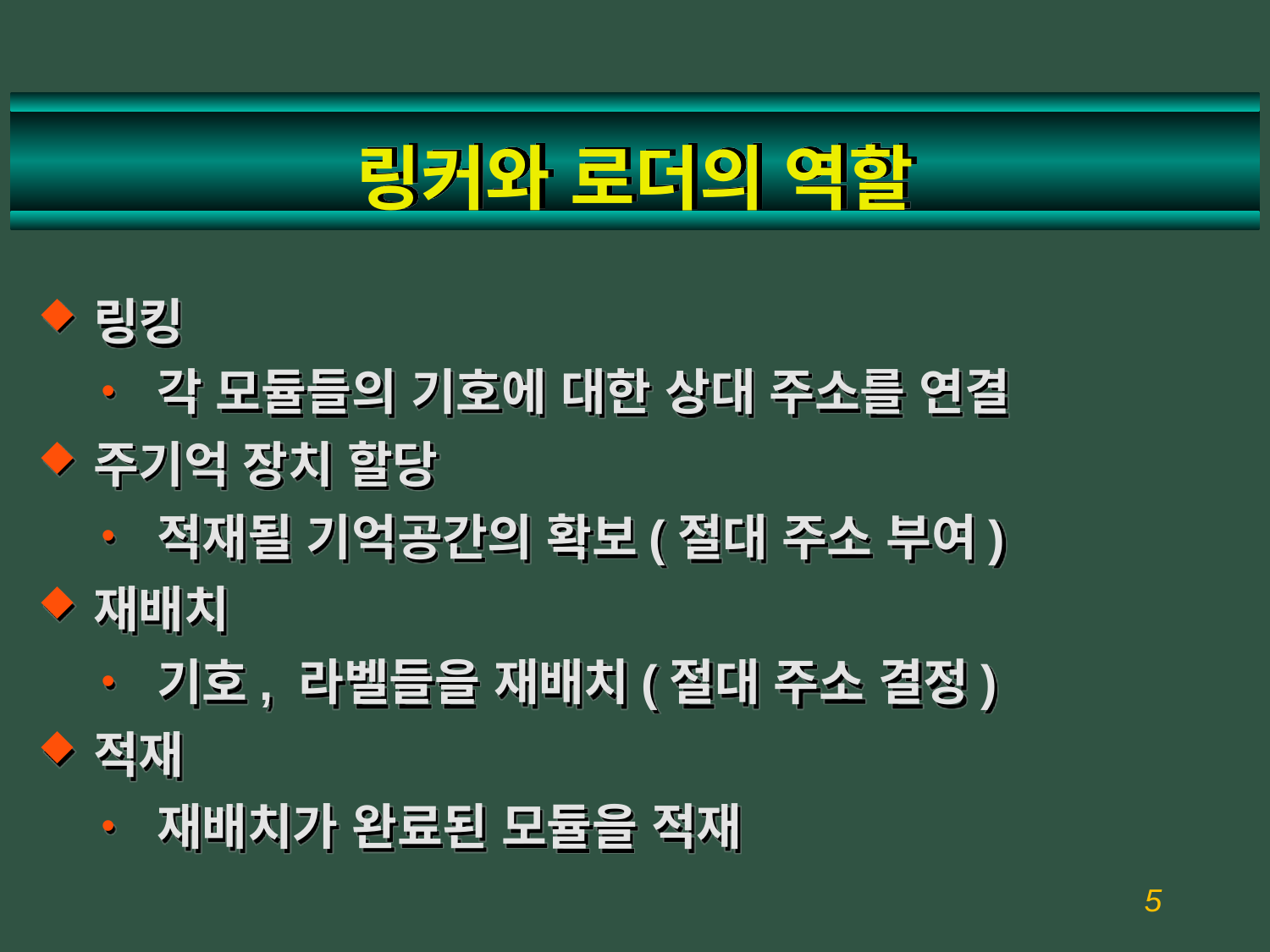

# 링커와 로더의 역할
링킹
각 모듈들의 기호에 대한 상대 주소를 연결
주기억 장치 할당
적재될 기억공간의 확보(절대 주소 부여)
재배치
기호, 라벨들을 재배치(절대 주소 결정)
적재
재배치가 완료된 모듈을 적재
5